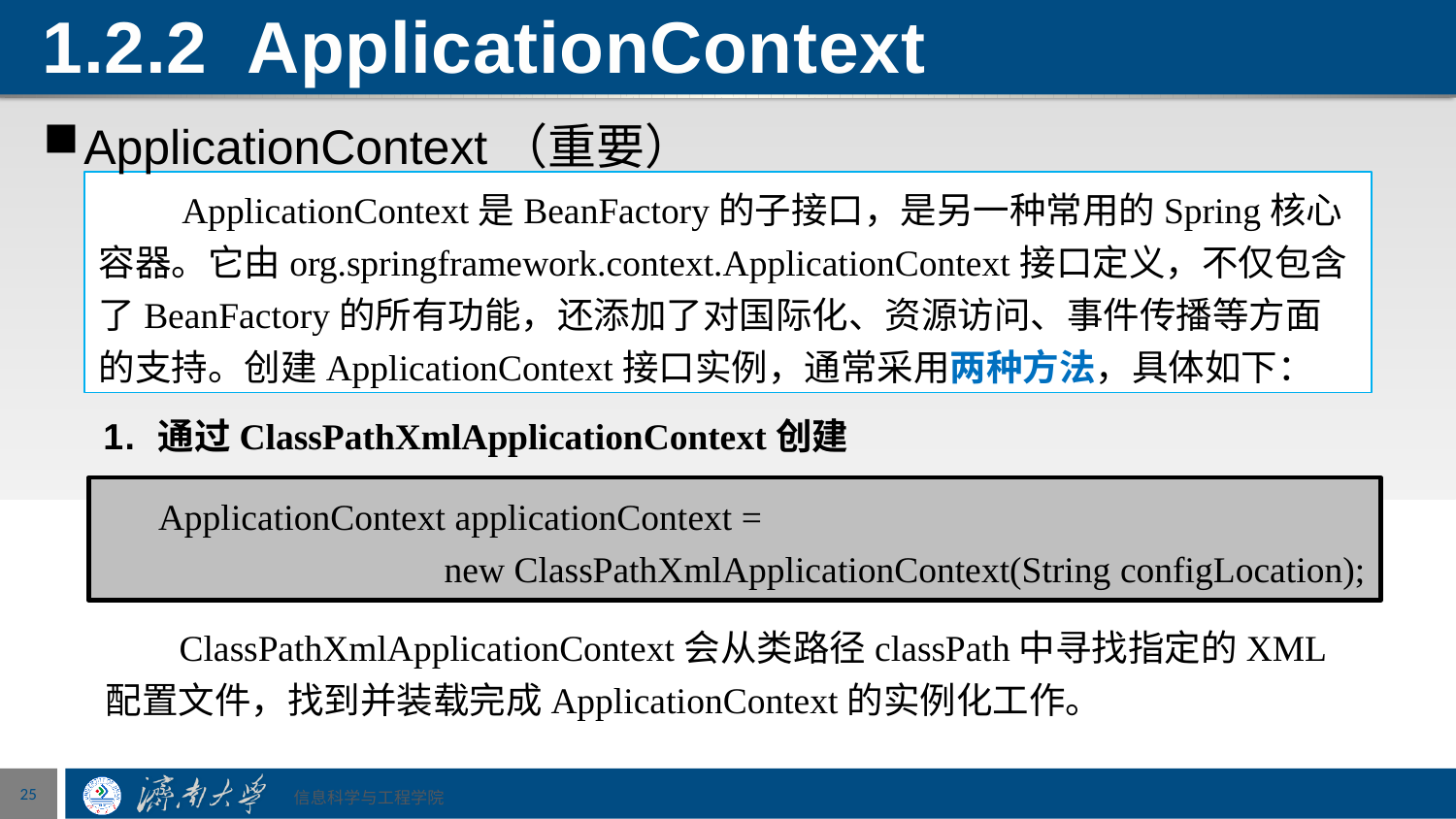

# 1.2.2  ApplicationContext
ApplicationContext（重要）
         ApplicationContext是BeanFactory的子接口，是另一种常用的Spring核心容器。它由org.springframework.context.ApplicationContext接口定义，不仅包含了BeanFactory的所有功能，还添加了对国际化、资源访问、事件传播等方面的支持。创建ApplicationContext接口实例，通常采用两种方法，具体如下：

通过ClassPathXmlApplicationContext创建
      ApplicationContext applicationContext =
                                     new ClassPathXmlApplicationContext(String configLocation);
        ClassPathXmlApplicationContext会从类路径classPath中寻找指定的XML配置文件，找到并装载完成ApplicationContext的实例化工作。